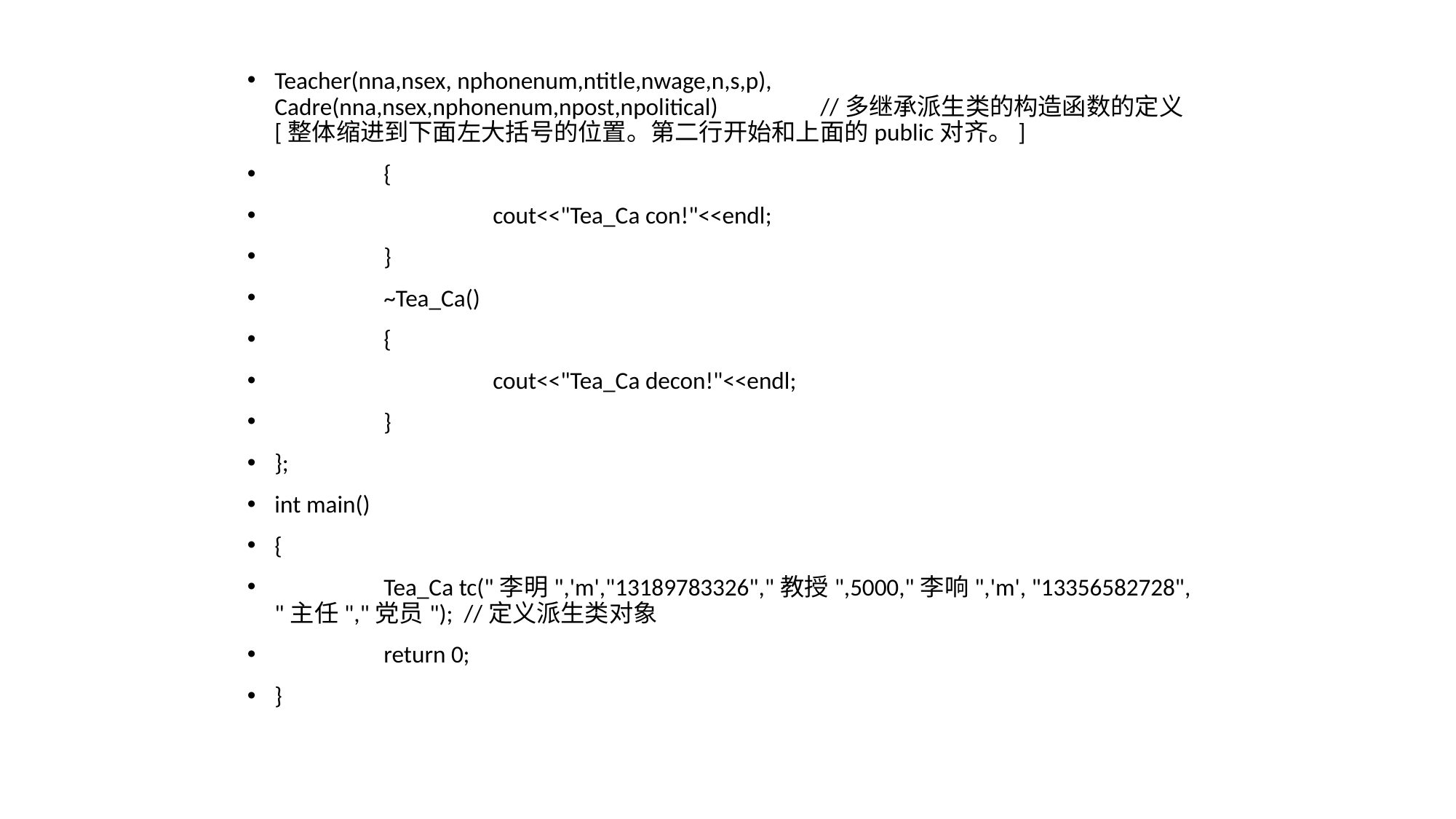

Teacher(nna,nsex, nphonenum,ntitle,nwage,n,s,p), Cadre(nna,nsex,nphonenum,npost,npolitical)	//多继承派生类的构造函数的定义[整体缩进到下面左大括号的位置。第二行开始和上面的public对齐。]
	{
		cout<<"Tea_Ca con!"<<endl;
	}
	~Tea_Ca()
	{
		cout<<"Tea_Ca decon!"<<endl;
	}
};
int main()
{
	Tea_Ca tc("李明",'m',"13189783326","教授",5000,"李响",'m', "13356582728", "主任","党员");  //定义派生类对象
	return 0;
}